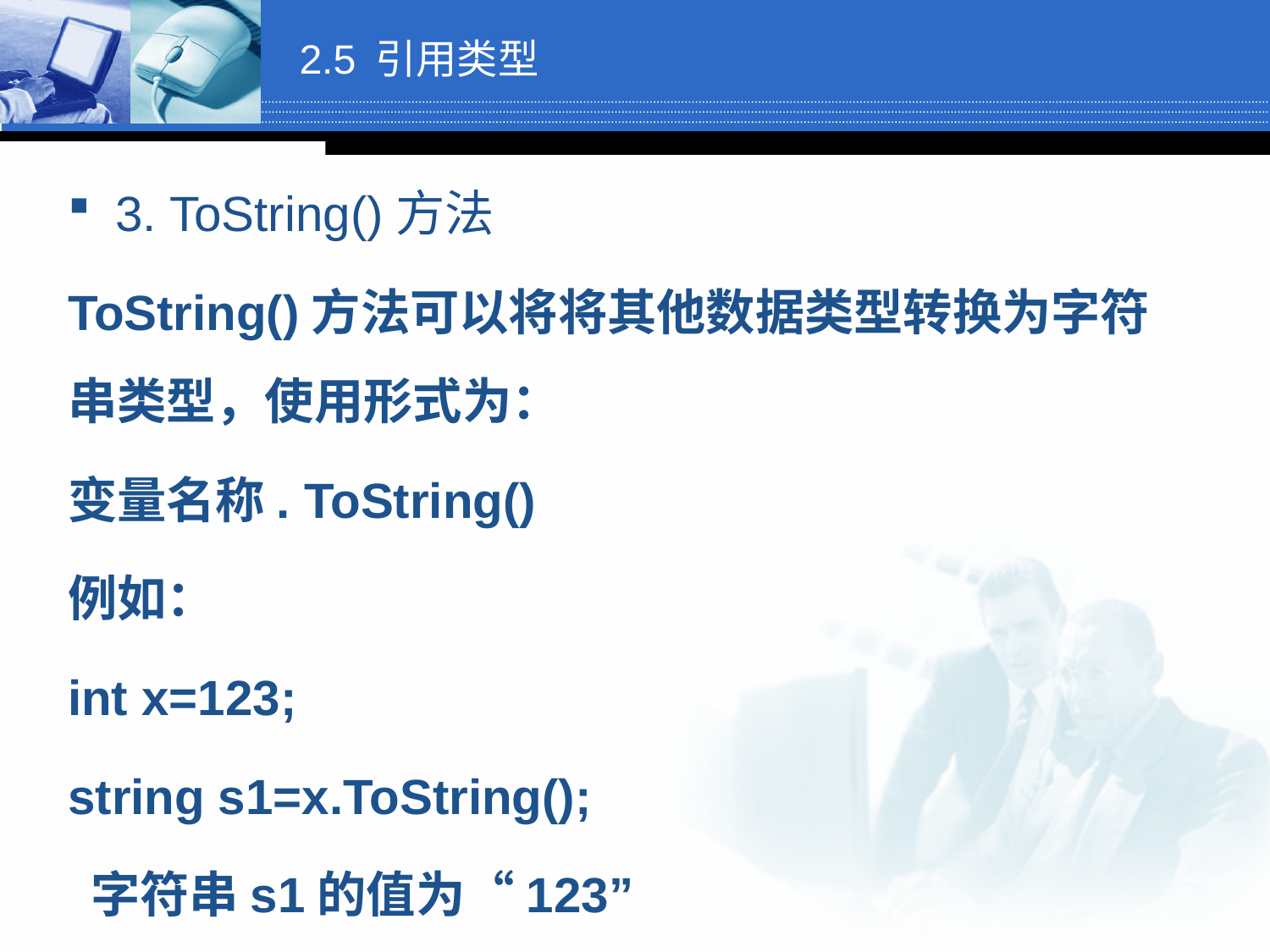

# 2.5 引用类型
3. ToString()方法
ToString()方法可以将将其他数据类型转换为字符串类型，使用形式为：
变量名称. ToString()
例如：
int x=123;
string s1=x.ToString();
 字符串s1的值为“123”